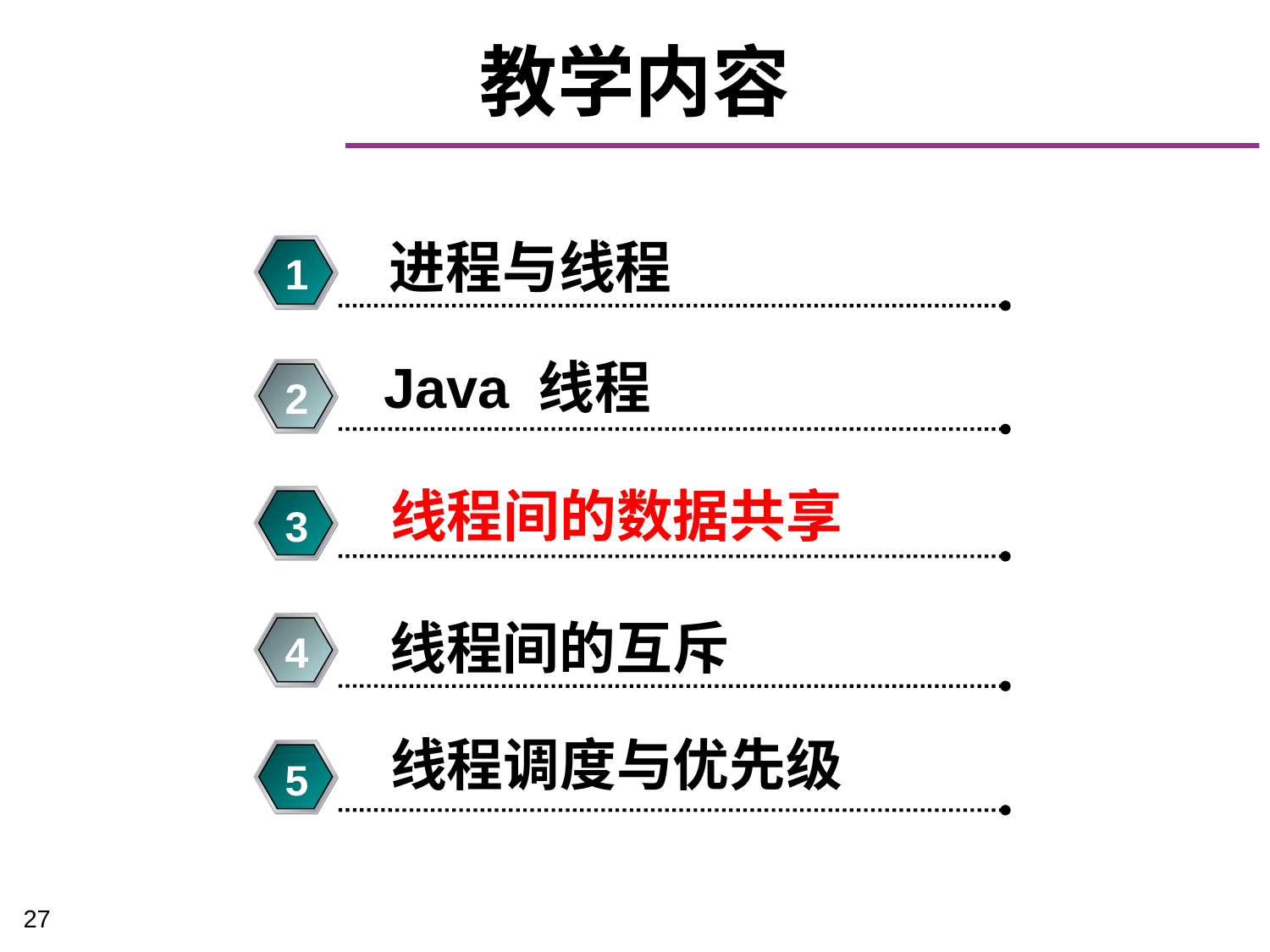

# 教学内容
进程与线程

1

Java 线程

2

线程间的数据共享

3

线程间的互斥

4

线程调度与优先级

5

27